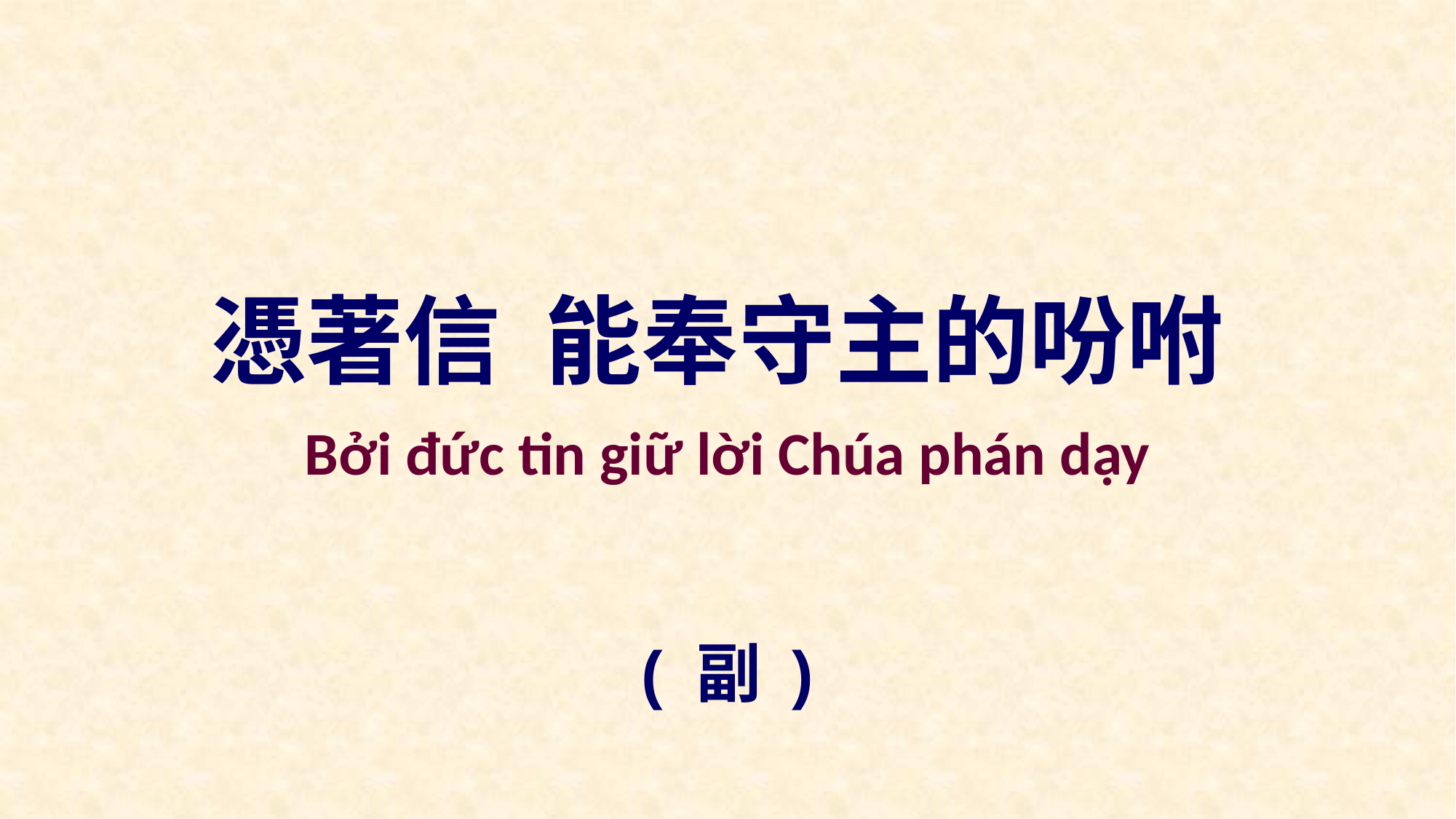

憑著信  能奉守主的吩咐
Bởi đức tin giữ lời Chúa phán dạy
( 副 )